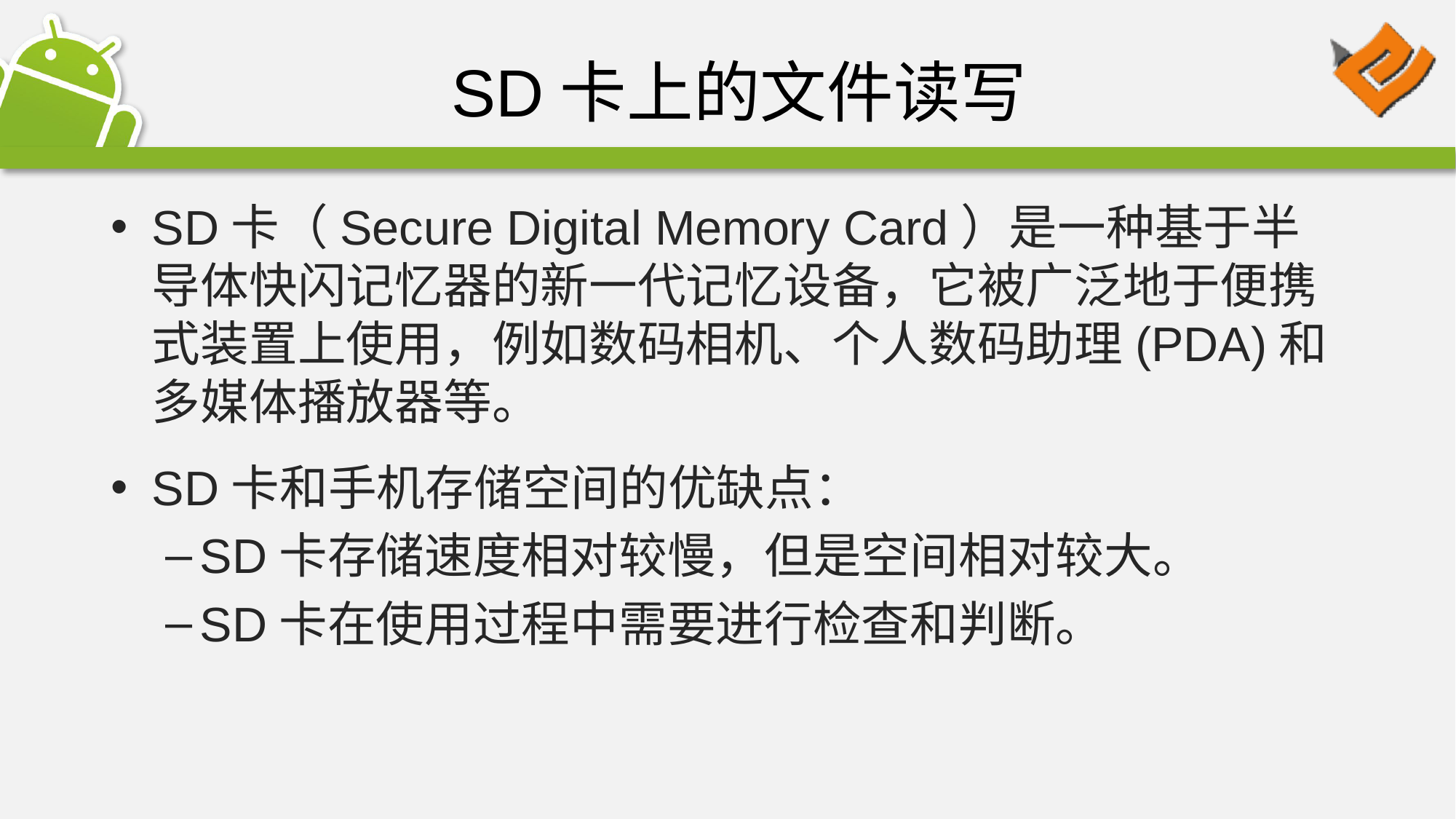

# SD卡上的文件读写
SD卡（Secure Digital Memory Card）是一种基于半导体快闪记忆器的新一代记忆设备，它被广泛地于便携式装置上使用，例如数码相机、个人数码助理(PDA)和多媒体播放器等。
SD卡和手机存储空间的优缺点：
SD卡存储速度相对较慢，但是空间相对较大。
SD卡在使用过程中需要进行检查和判断。